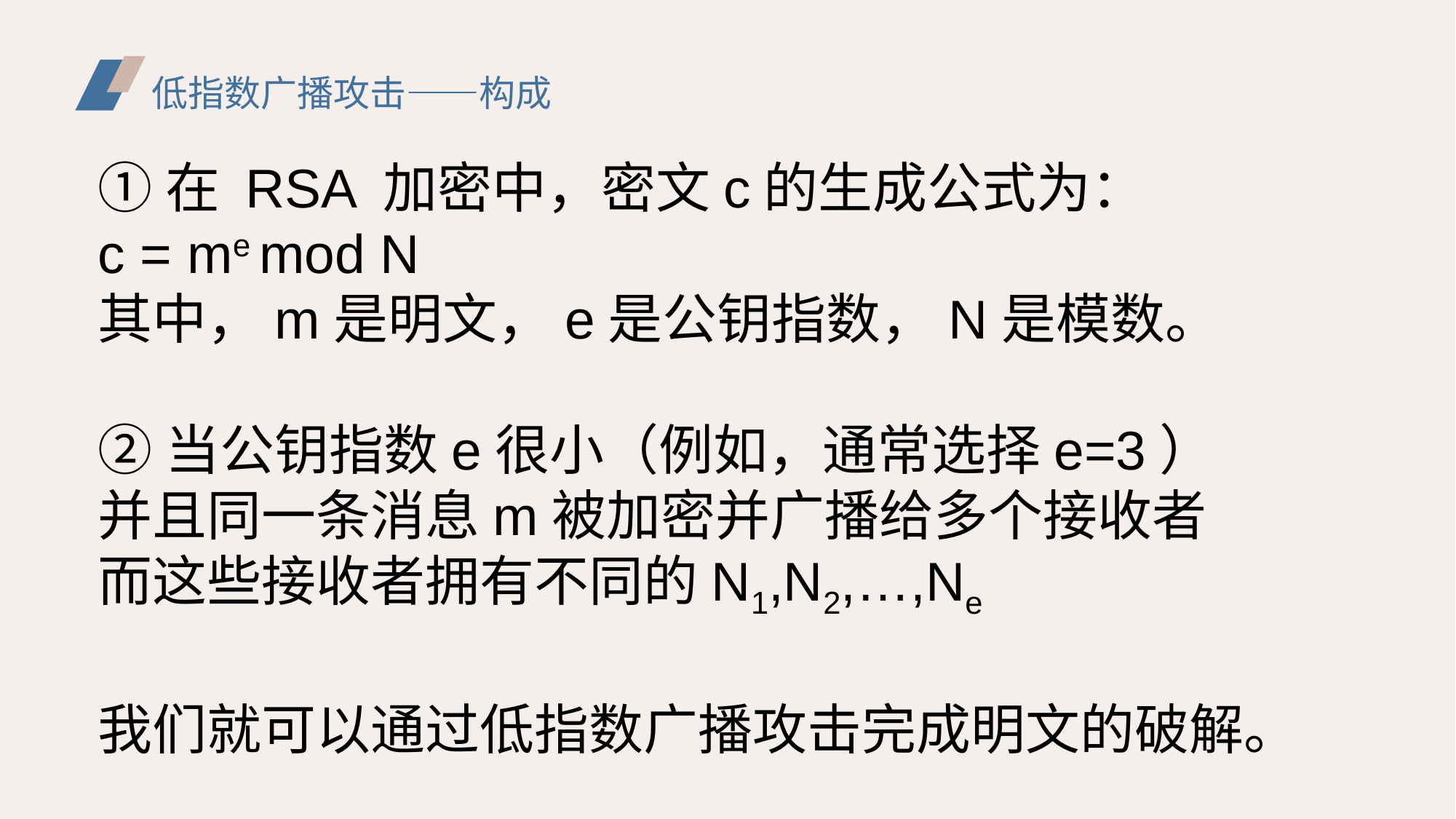

低指数广播攻击——构成

①在 RSA 加密中，密文c的生成公式为：
c = me mod N
其中，m是明文，e是公钥指数，N是模数。

②当公钥指数e很小（例如，通常选择e=3）
并且同一条消息m被加密并广播给多个接收者
而这些接收者拥有不同的N1,N2,…,Ne

我们就可以通过低指数广播攻击完成明文的破解。